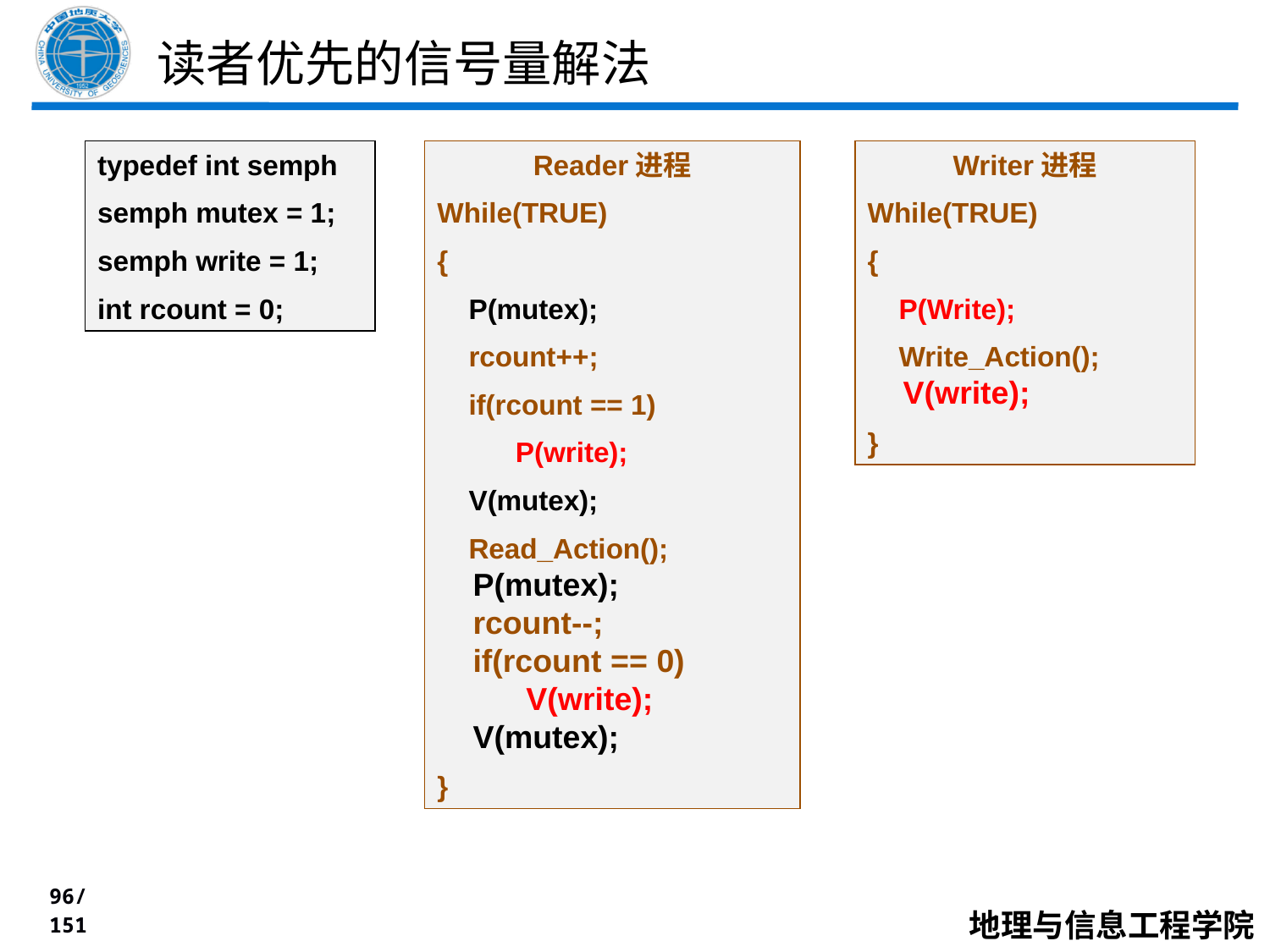

读者优先的信号量解法
typedef int semph
semph mutex = 1;
semph write = 1;
int rcount = 0;
Reader进程
While(TRUE)
{
    P(mutex);
    rcount++;
    if(rcount == 1)
          P(write);
    V(mutex);
    Read_Action();
    P(mutex);
    rcount--;
    if(rcount == 0)
          V(write);
    V(mutex);
}
Writer进程
While(TRUE)
{
    P(Write);
    Write_Action();
    V(write);
}